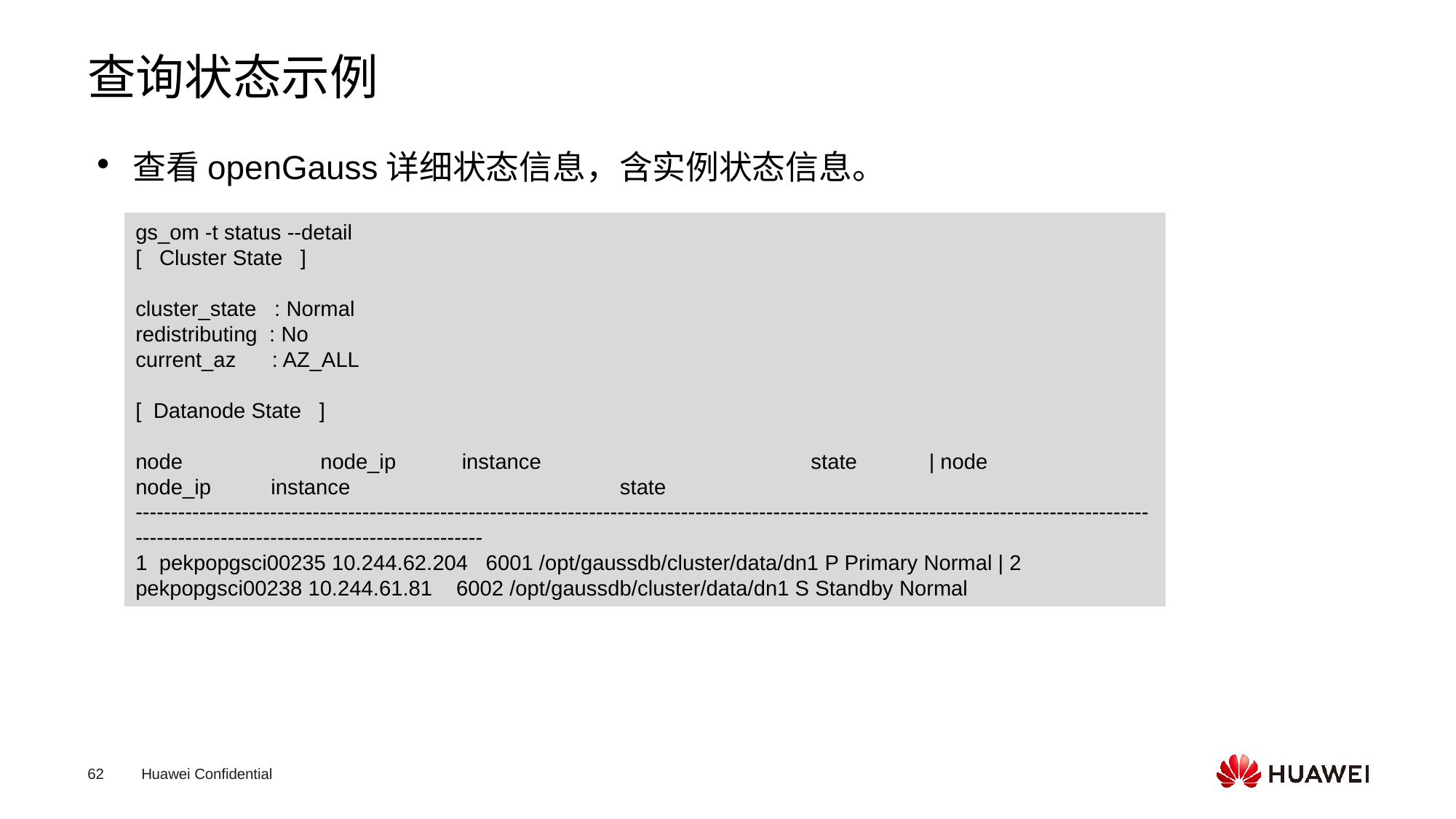

# 查询状态示例
查看openGauss详细状态信息，含实例状态信息。

gs_om -t status --detail
[   Cluster State   ]

cluster_state   : Normal
redistributing  : No
current_az      : AZ_ALL

[  Datanode State   ]

node                       node_ip           instance                                             state            | node                       node_ip          instance                                             state
------------------------------------------------------------------------------------------------------------------------------------------------------------------------------------------------
1  pekpopgsci00235 10.244.62.204   6001 /opt/gaussdb/cluster/data/dn1 P Primary Normal | 2  pekpopgsci00238 10.244.61.81    6002 /opt/gaussdb/cluster/data/dn1 S Standby Normal